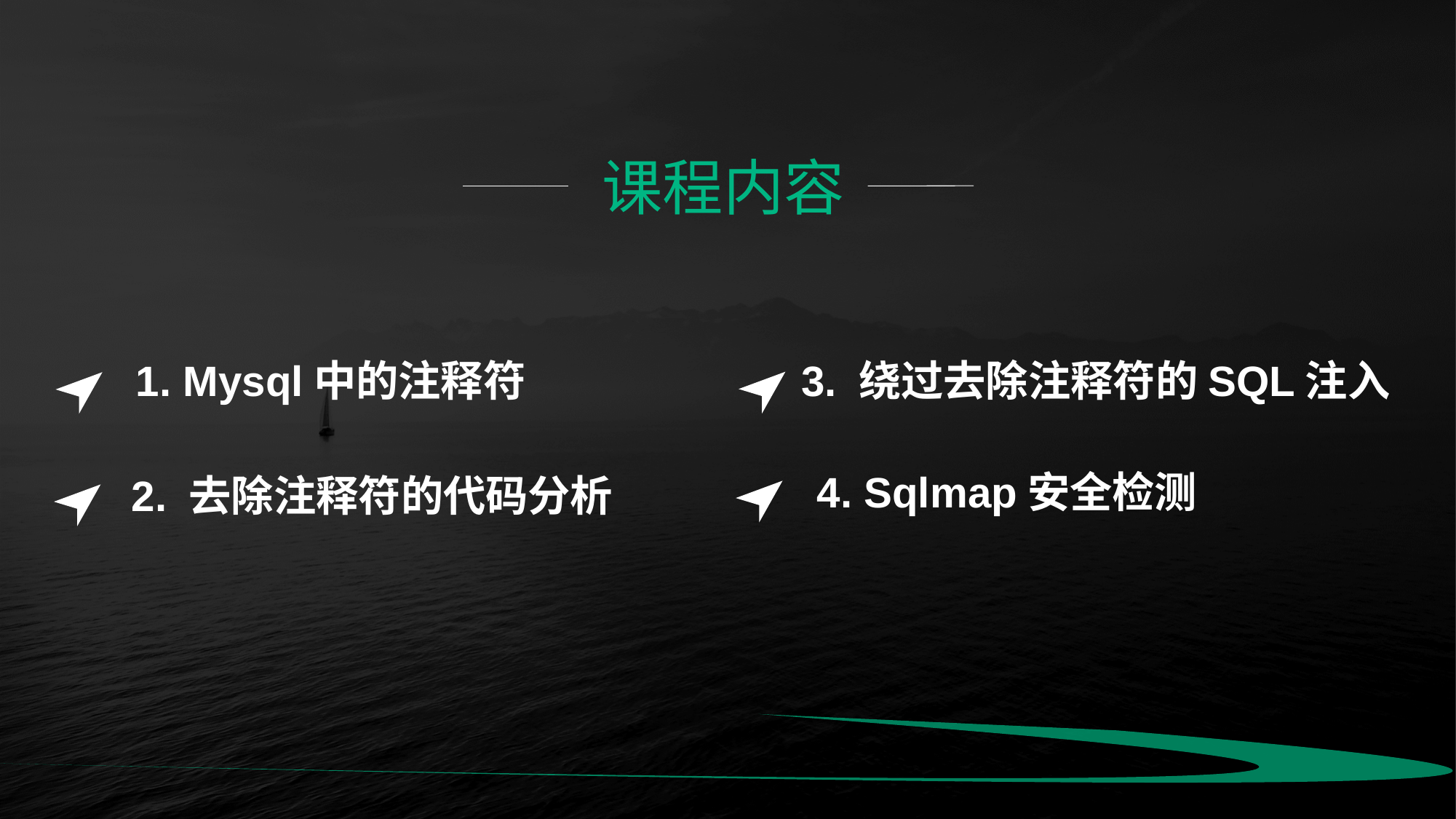

课程内容
3. 绕过去除注释符的SQL注入

4. Sqlmap安全检测

1. Mysql中的注释符

2. 去除注释符的代码分析